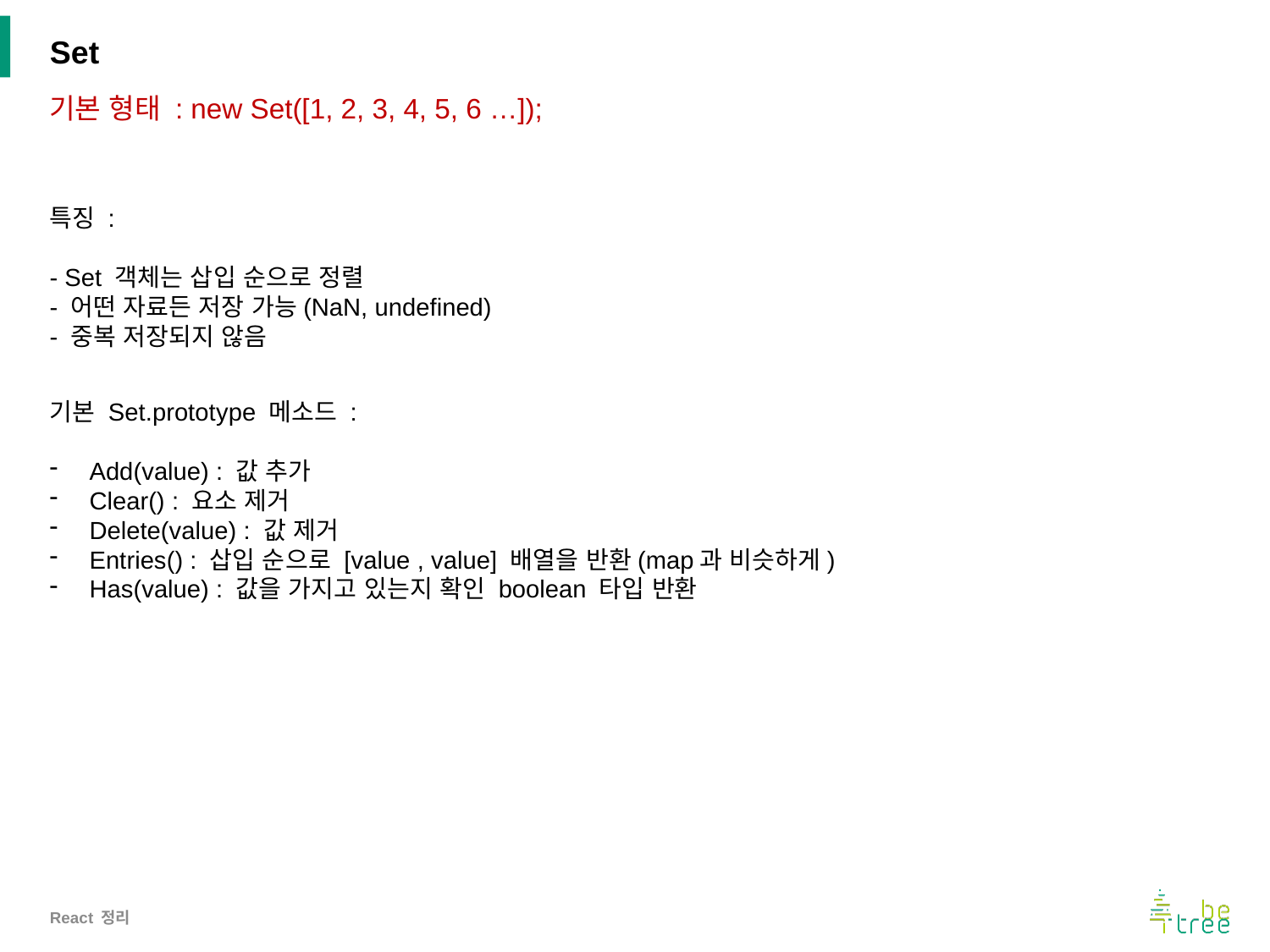

# Set
기본 형태 : new Set([1, 2, 3, 4, 5, 6 …]);
특징 :

- Set 객체는 삽입 순으로 정렬
- 어떤 자료든 저장 가능(NaN, undefined)
- 중복 저장되지 않음
기본 Set.prototype 메소드 :

Add(value) : 값 추가
Clear() : 요소 제거
Delete(value) : 값 제거
Entries() : 삽입 순으로 [value , value] 배열을 반환(map과 비슷하게)
Has(value) : 값을 가지고 있는지 확인 boolean 타입 반환

React 정리